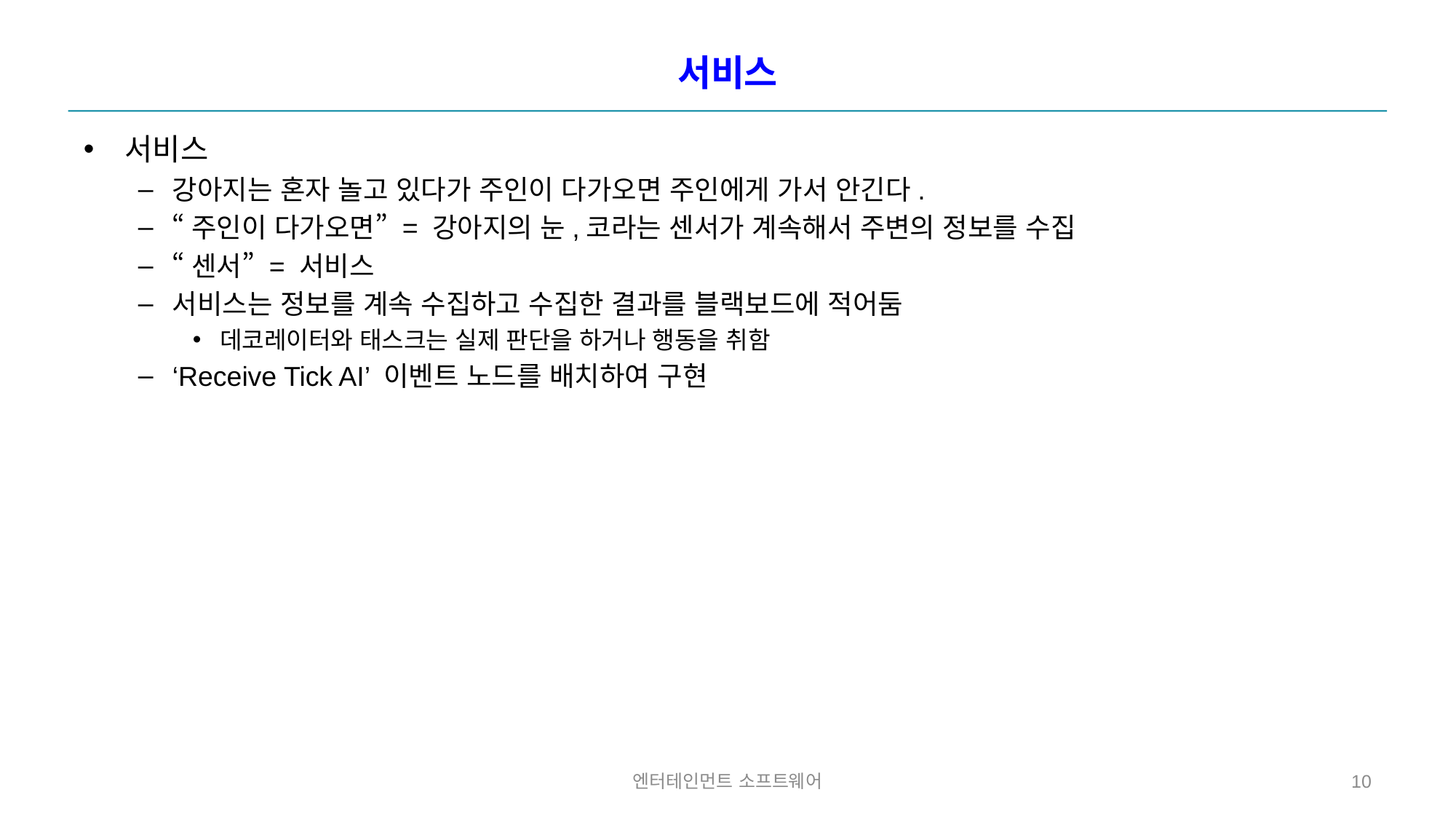

# 서비스
서비스
강아지는 혼자 놀고 있다가 주인이 다가오면 주인에게 가서 안긴다.
“주인이 다가오면” = 강아지의 눈,코라는 센서가 계속해서 주변의 정보를 수집
“센서” = 서비스
서비스는 정보를 계속 수집하고 수집한 결과를 블랙보드에 적어둠
데코레이터와 태스크는 실제 판단을 하거나 행동을 취함
‘Receive Tick AI’ 이벤트 노드를 배치하여 구현
엔터테인먼트 소프트웨어
10